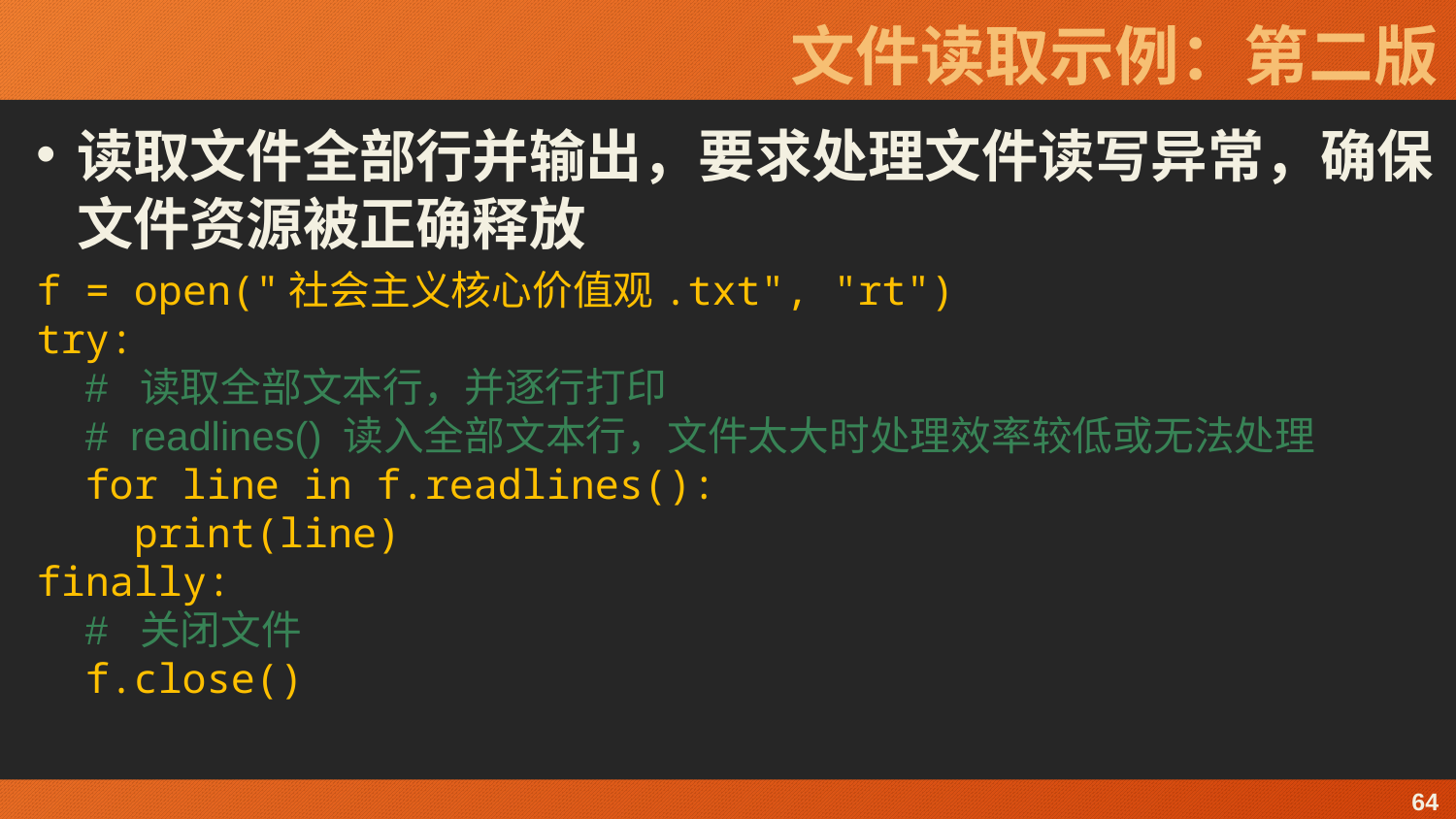

# 文件读取示例：第二版
读取文件全部行并输出，要求处理文件读写异常，确保文件资源被正确释放
f = open("社会主义核心价值观.txt", "rt")
try:
  #  读取全部文本行，并逐行打印
  #  readlines() 读入全部文本行，文件太大时处理效率较低或无法处理
  for line in f.readlines():
    print(line)
finally:
  #  关闭文件
  f.close()
64